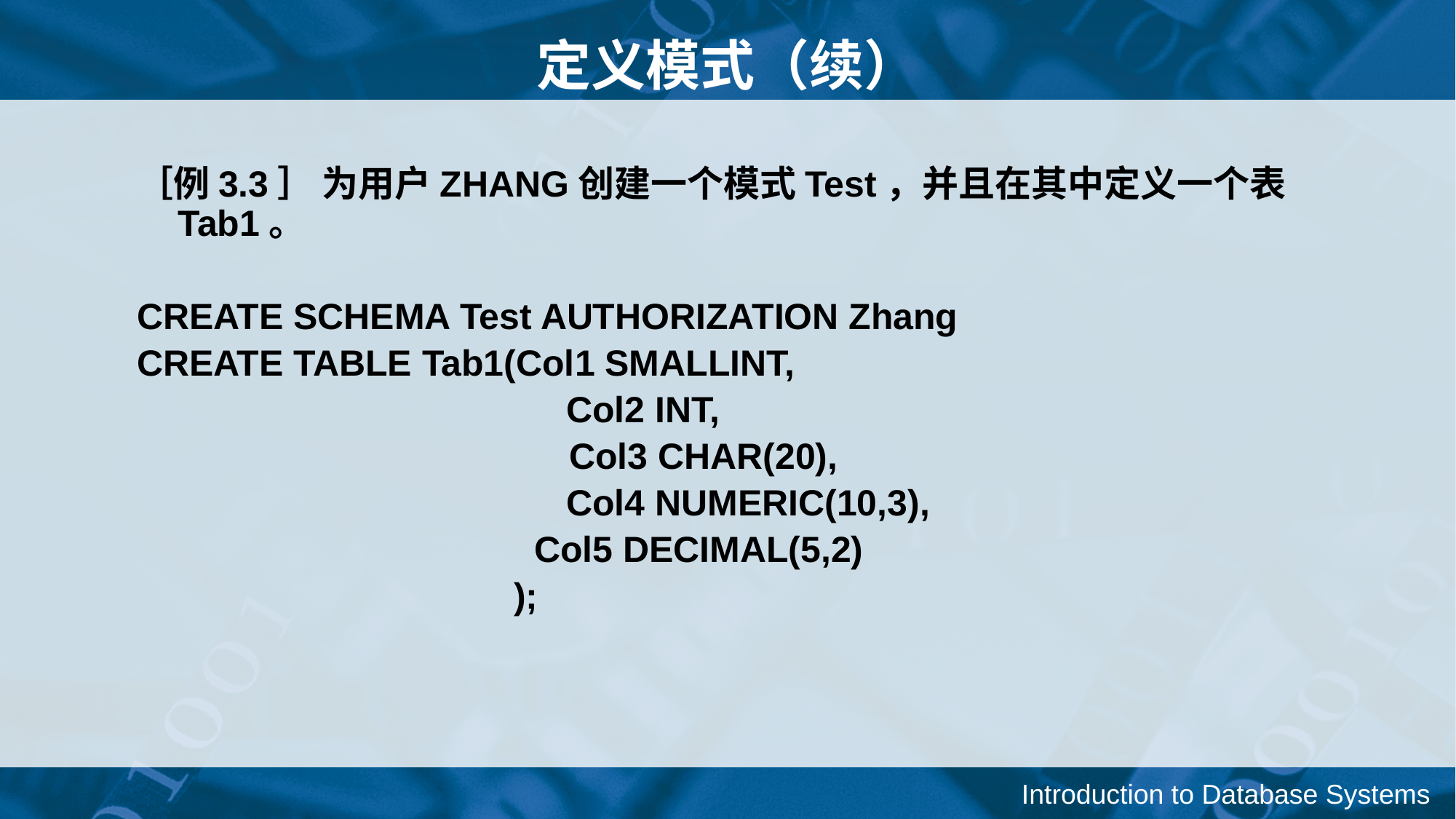

定义模式（续）
［例3.3］ 为用户ZHANG创建一个模式Test，并且在其中定义一个表Tab1。

CREATE SCHEMA Test AUTHORIZATION Zhang
CREATE TABLE Tab1(Col1 SMALLINT,
                   		      Col2 INT,
			                 Col3 CHAR(20),
                   		      Col4 NUMERIC(10,3),
                                       Col5 DECIMAL(5,2)
                                     );